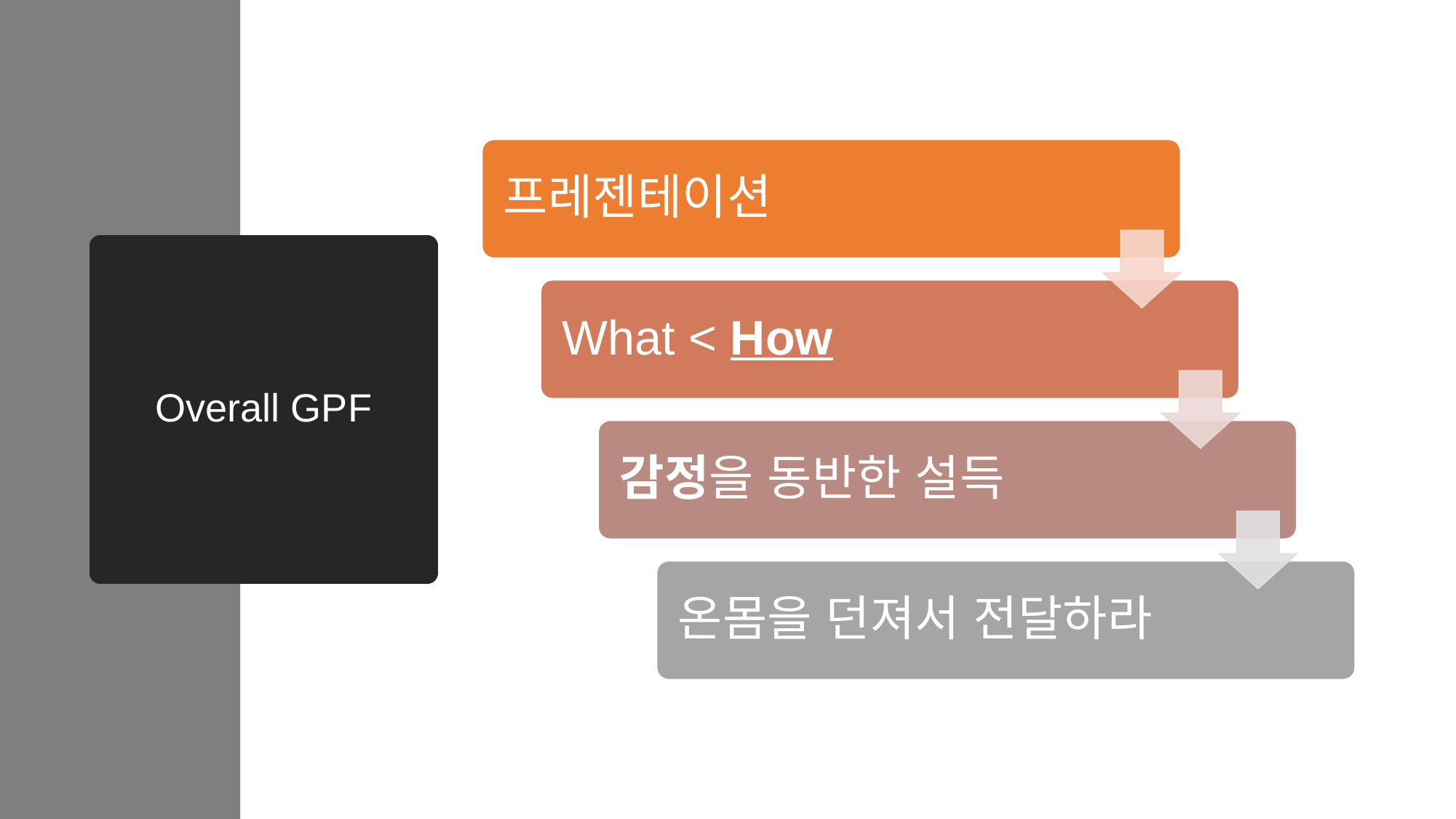

프레젠테이션
What < How
감정을 동반한 설득
온몸을 던져서 전달하라

# Overall GPF